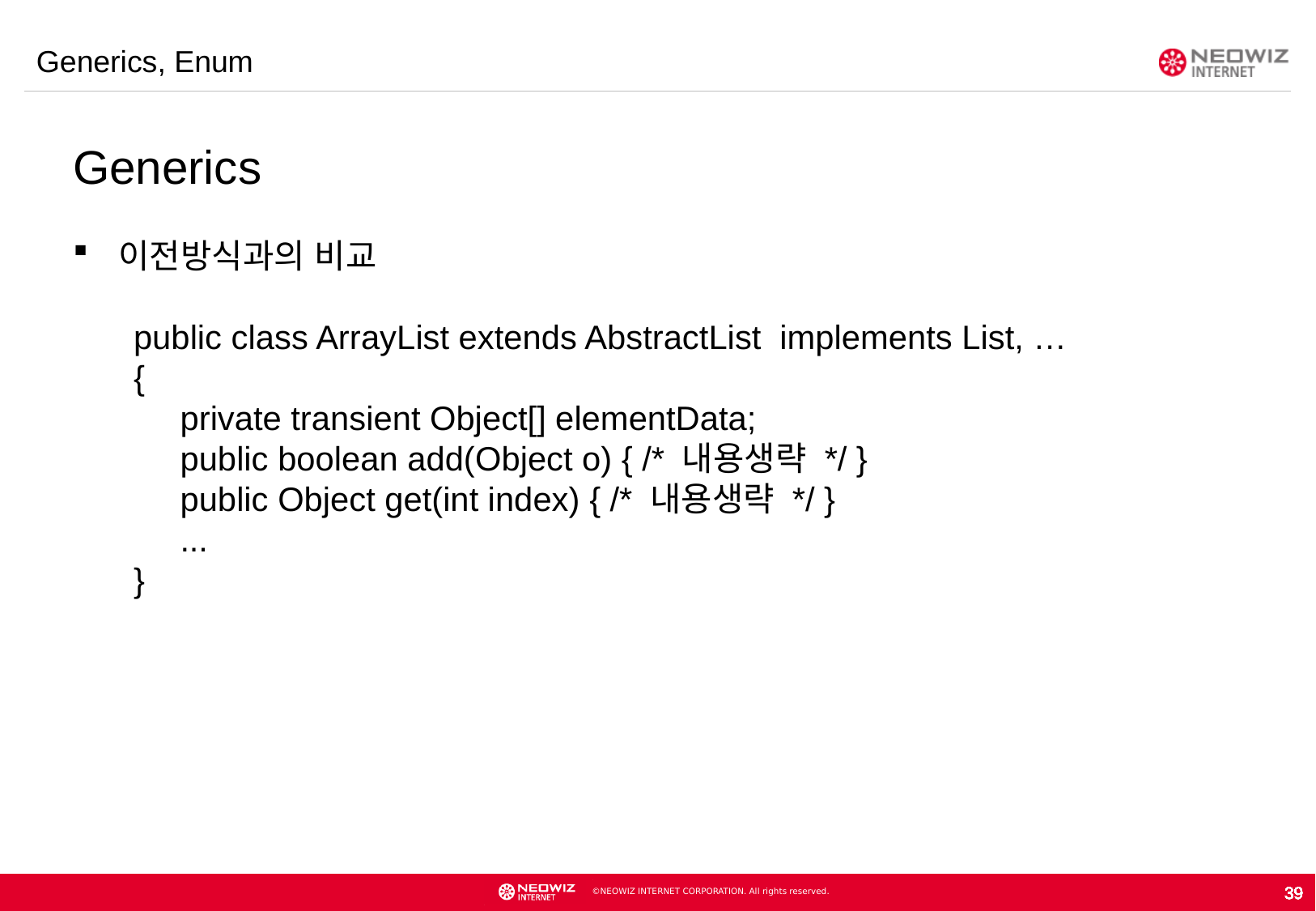

Generics, Enum

Generics

이전방식과의 비교

public class ArrayList extends AbstractList  implements List, …
{
     private transient Object[] elementData;
     public boolean add(Object o) { /* 내용생략 */ }
     public Object get(int index) { /* 내용생략 */ }
     ...
}

39
39
39
39
39
39
39
39
39
39
39
39
39
39
39
39
39
39
39
39
39
39
39